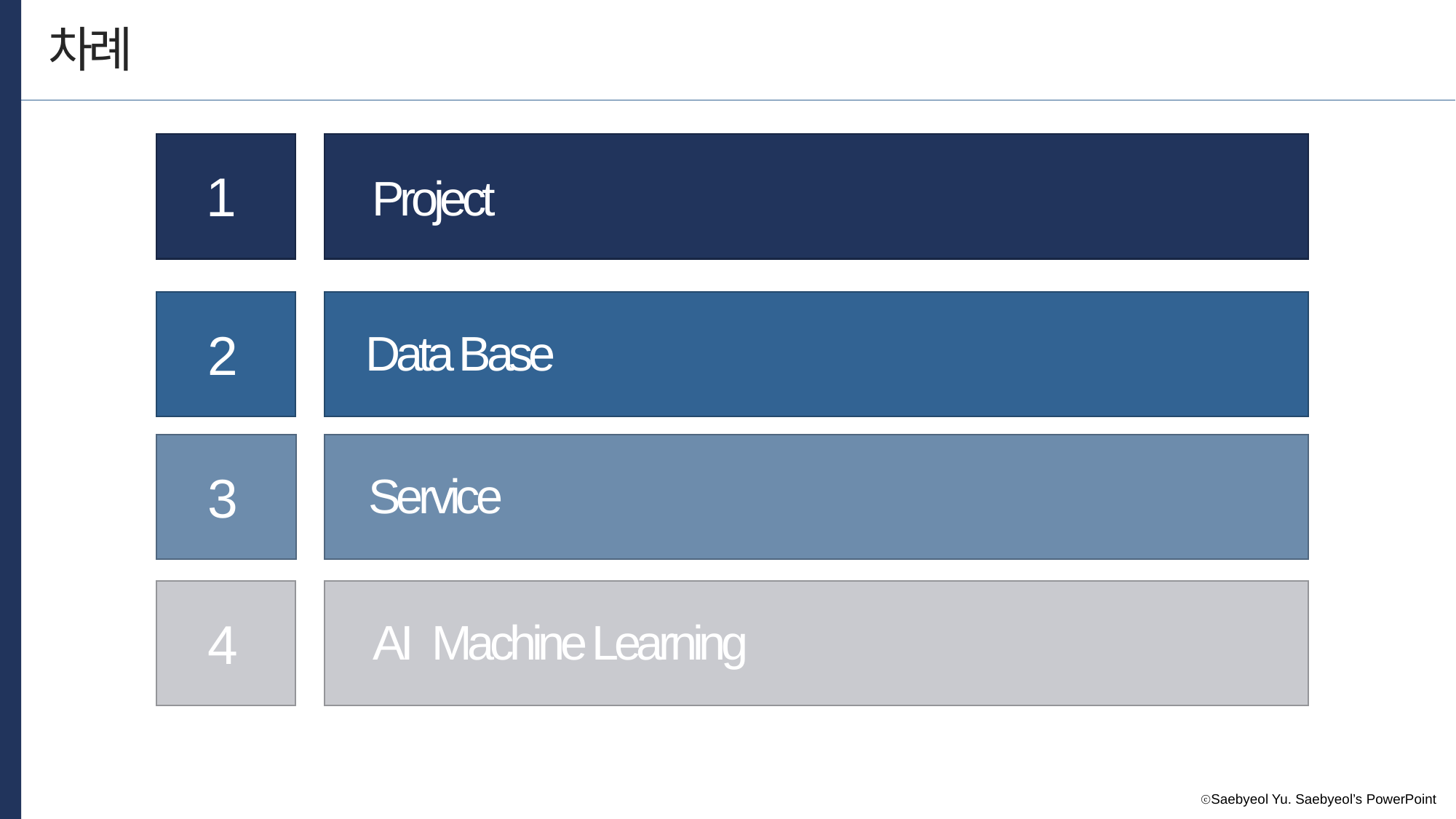

차례

1
Project

2
Data Base

3
Service

4
AI  Machine Learning